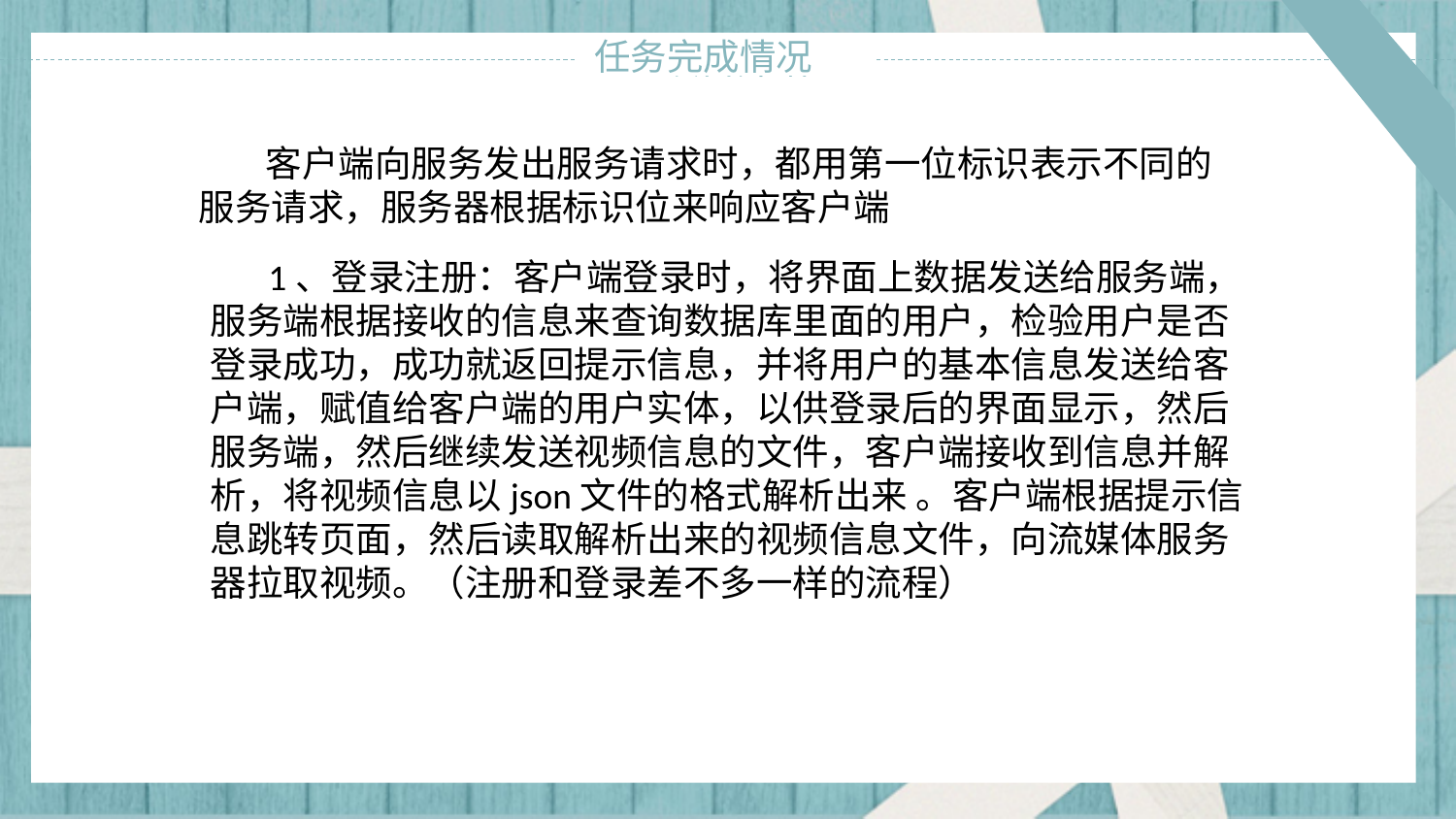

任务完成情况
       客户端向服务发出服务请求时，都用第一位标识表示不同的服务请求，服务器根据标识位来响应客户端
       1、登录注册：客户端登录时，将界面上数据发送给服务端，服务端根据接收的信息来查询数据库里面的用户，检验用户是否登录成功，成功就返回提示信息，并将用户的基本信息发送给客户端，赋值给客户端的用户实体，以供登录后的界面显示，然后服务端，然后继续发送视频信息的文件，客户端接收到信息并解析，将视频信息以json文件的格式解析出来 。客户端根据提示信息跳转页面，然后读取解析出来的视频信息文件，向流媒体服务器拉取视频。（注册和登录差不多一样的流程）